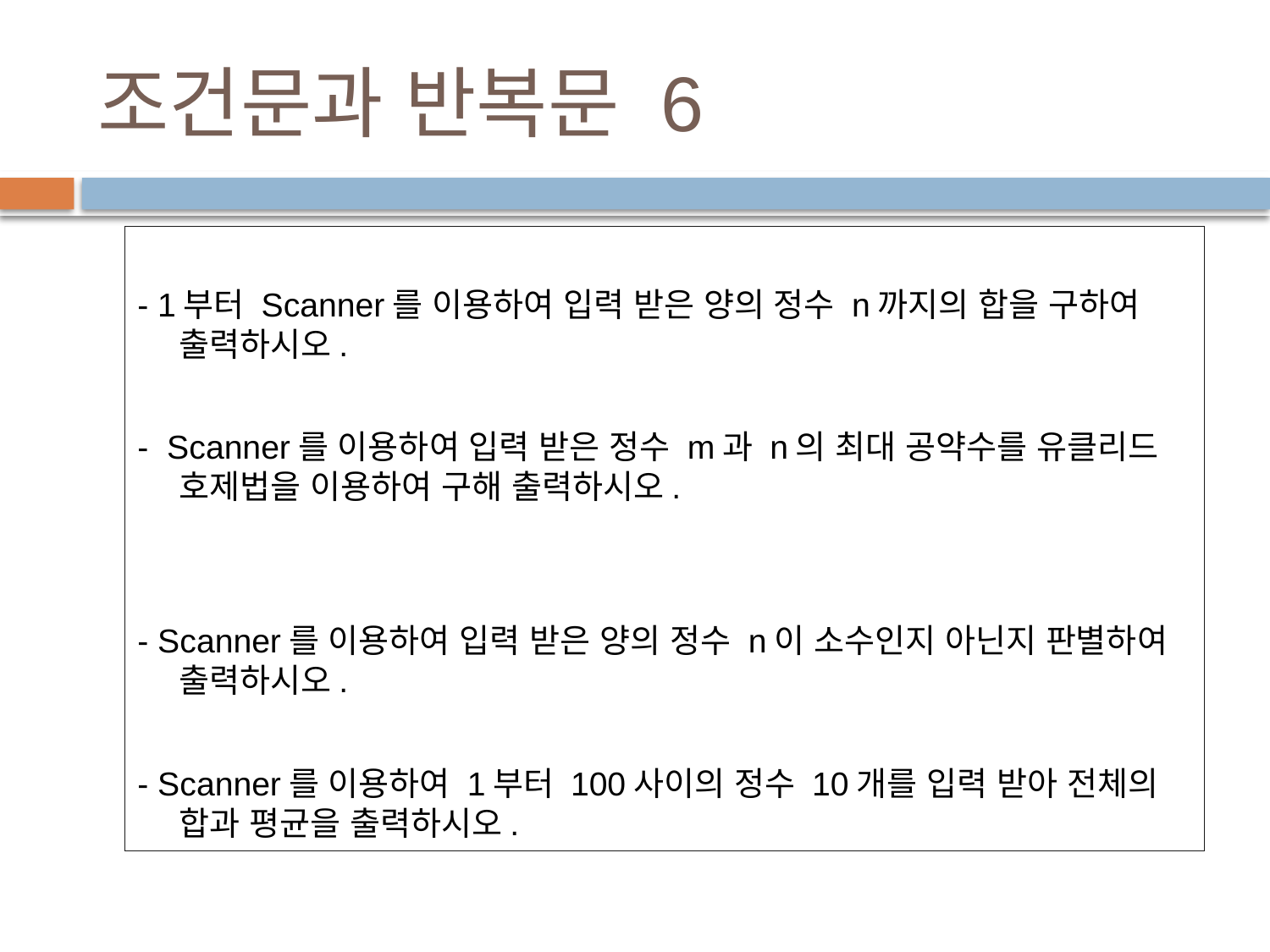

# 조건문과 반복문 6

- 1부터 Scanner를 이용하여 입력 받은 양의 정수 n까지의 합을 구하여 출력하시오.

-  Scanner를 이용하여 입력 받은 정수 m과 n의 최대 공약수를 유클리드 호제법을 이용하여 구해 출력하시오.

- Scanner를 이용하여 입력 받은 양의 정수 n이 소수인지 아닌지 판별하여 출력하시오.

- Scanner를 이용하여 1부터 100사이의 정수 10개를 입력 받아 전체의 합과 평균을 출력하시오.